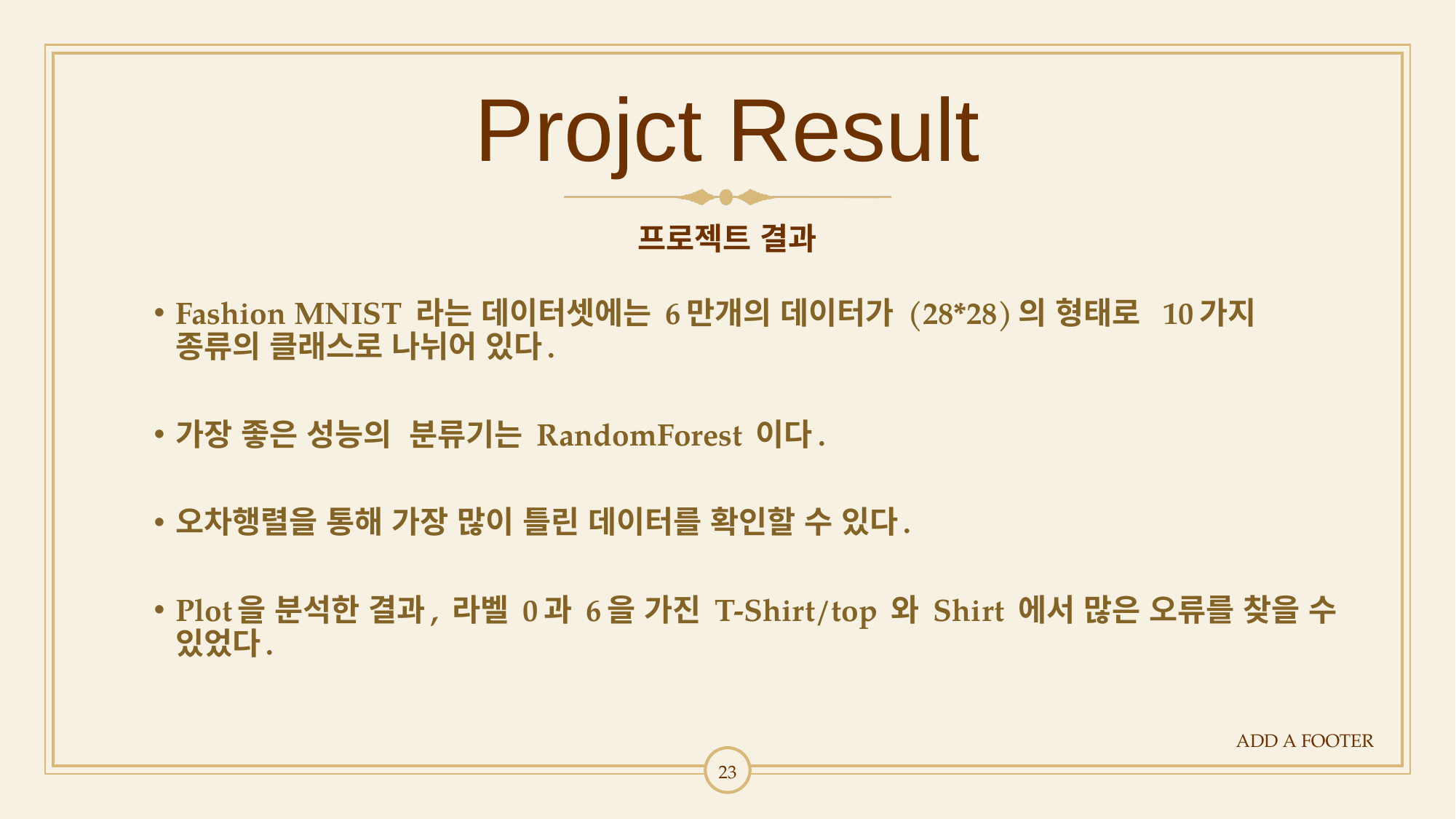

# Projct Result
프로젝트 결과

Fashion MNIST 라는 데이터셋에는 6만개의 데이터가 (28*28)의 형태로  10가지 종류의 클래스로 나뉘어 있다.

가장 좋은 성능의  분류기는 RandomForest 이다.

오차행렬을 통해 가장 많이 틀린 데이터를 확인할 수 있다.

Plot을 분석한 결과, 라벨 0과 6을 가진 T-Shirt/top 와 Shirt 에서 많은 오류를 찾을 수 있었다.
ADD A FOOTER
23